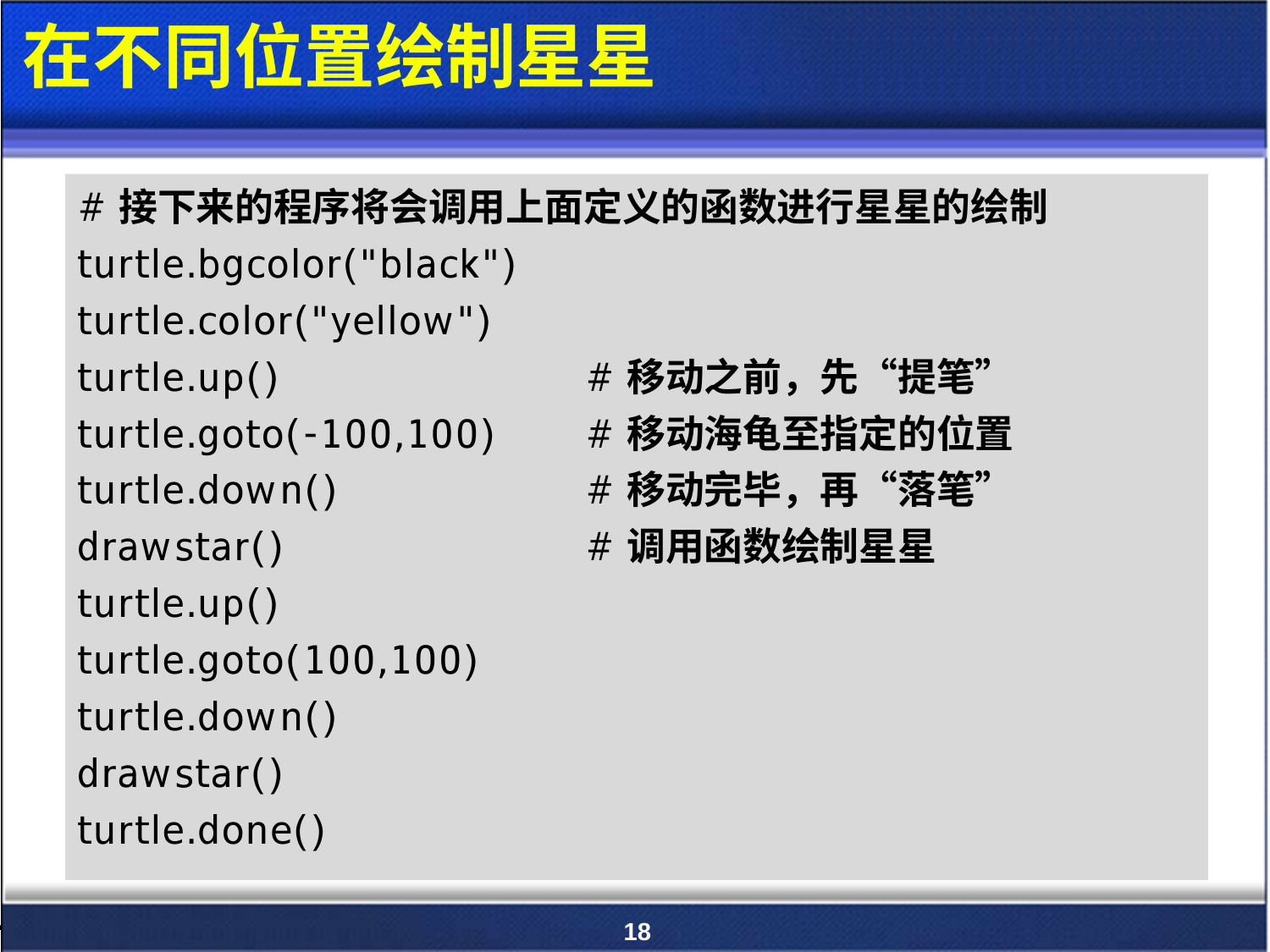

# 在不同位置绘制星星
#接下来的程序将会调用上面定义的函数进行星星的绘制
turtle.bgcolor("black")
turtle.color("yellow")
turtle.up()			#移动之前，先“提笔”
turtle.goto(-100,100)	#移动海龟至指定的位置
turtle.down()		#移动完毕，再“落笔”
drawstar()			#调用函数绘制星星
turtle.up()
turtle.goto(100,100)
turtle.down()
drawstar()
turtle.done()

18